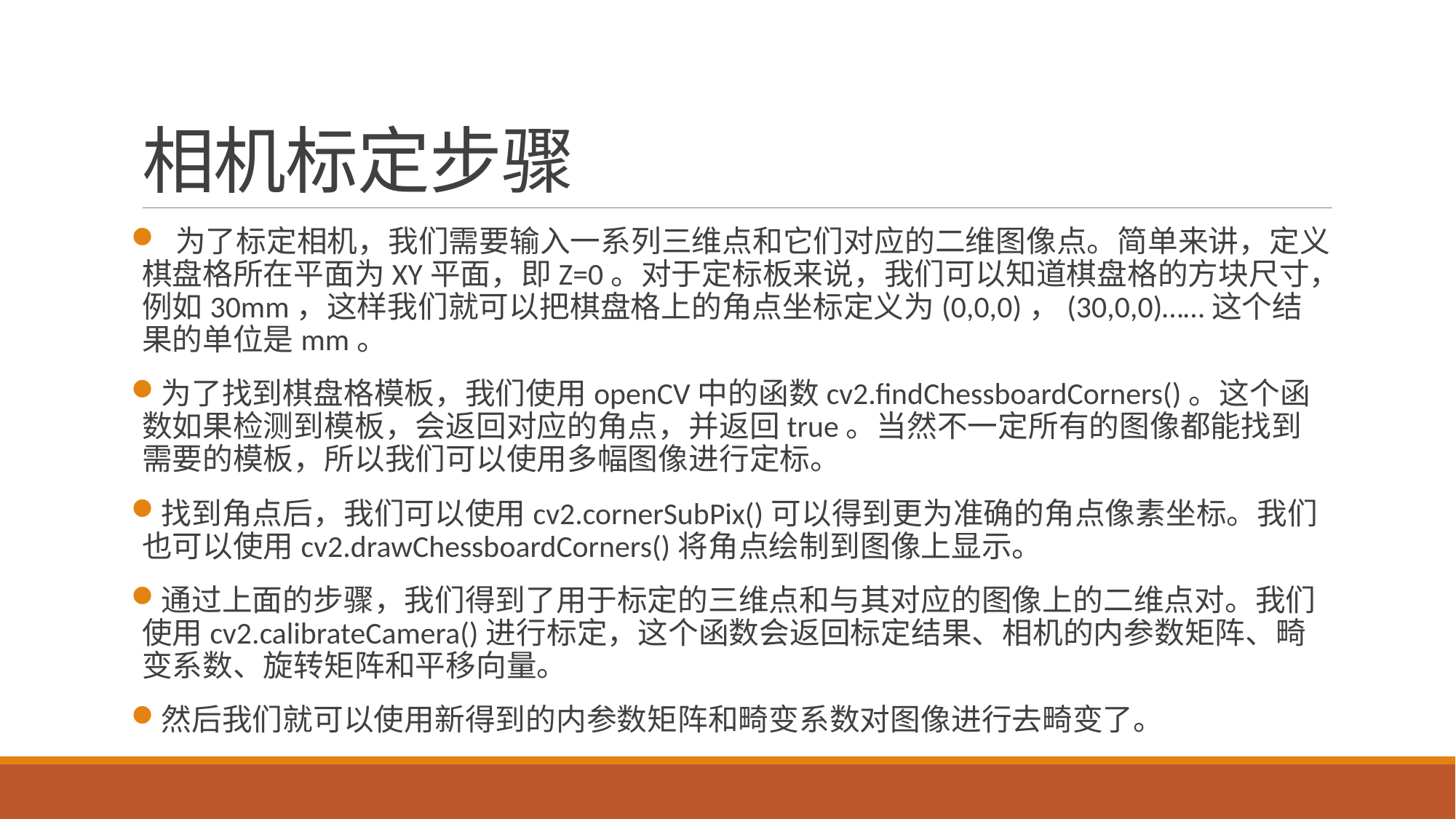

# 相机标定步骤
 为了标定相机，我们需要输入一系列三维点和它们对应的二维图像点。简单来讲，定义棋盘格所在平面为XY平面，即Z=0。对于定标板来说，我们可以知道棋盘格的方块尺寸，例如30mm，这样我们就可以把棋盘格上的角点坐标定义为(0,0,0)，(30,0,0)……这个结果的单位是mm。
为了找到棋盘格模板，我们使用openCV中的函数cv2.findChessboardCorners()。这个函数如果检测到模板，会返回对应的角点，并返回true。当然不一定所有的图像都能找到需要的模板，所以我们可以使用多幅图像进行定标。
找到角点后，我们可以使用cv2.cornerSubPix()可以得到更为准确的角点像素坐标。我们也可以使用cv2.drawChessboardCorners()将角点绘制到图像上显示。
通过上面的步骤，我们得到了用于标定的三维点和与其对应的图像上的二维点对。我们使用cv2.calibrateCamera()进行标定，这个函数会返回标定结果、相机的内参数矩阵、畸变系数、旋转矩阵和平移向量。
然后我们就可以使用新得到的内参数矩阵和畸变系数对图像进行去畸变了。